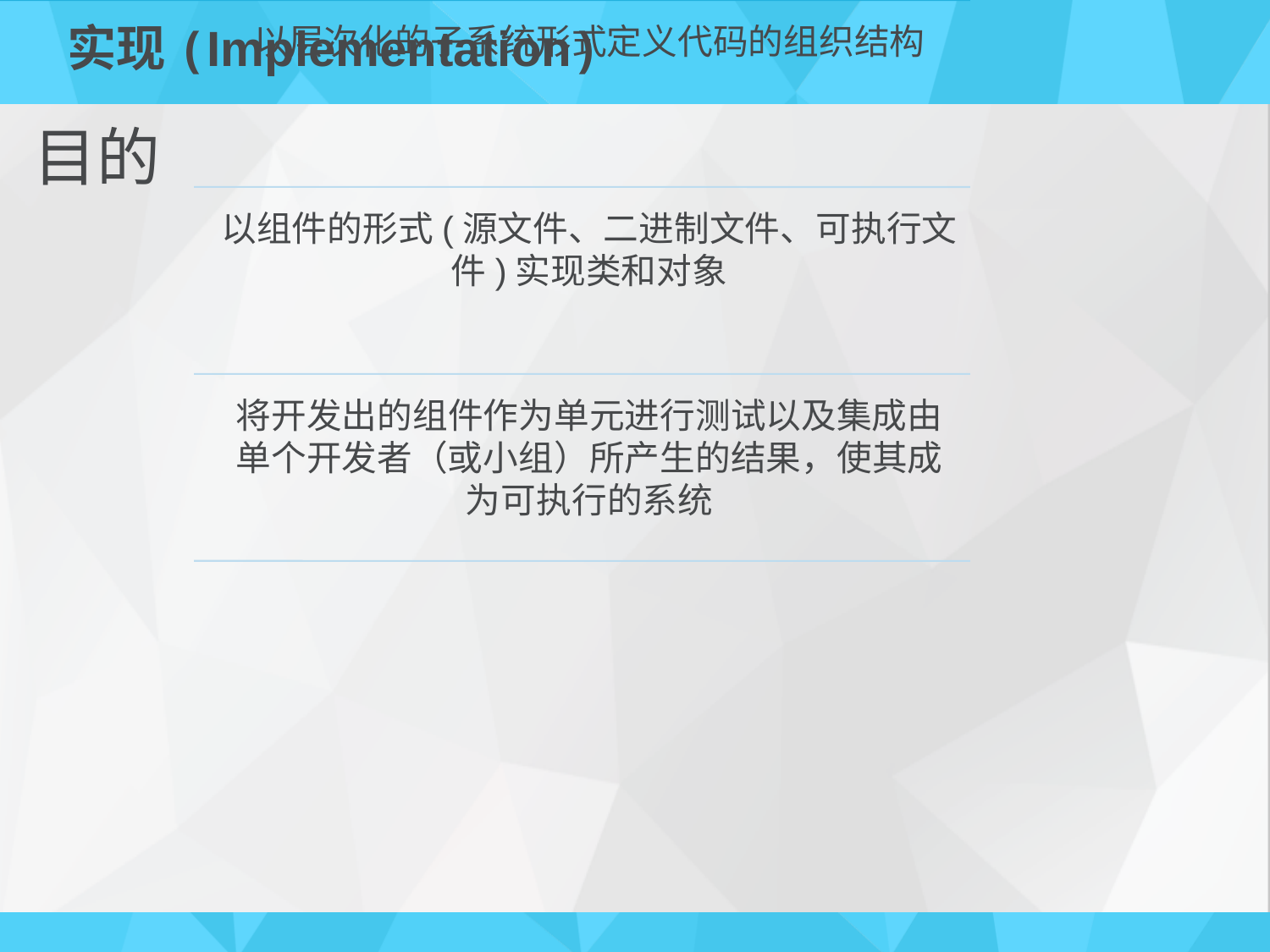

# 实现(Implementation)

目的
以层次化的子系统形式定义代码的组织结构
以组件的形式(源文件、二进制文件、可执行文件)实现类和对象
将开发出的组件作为单元进行测试以及集成由单个开发者（或小组）所产生的结果，使其成为可执行的系统